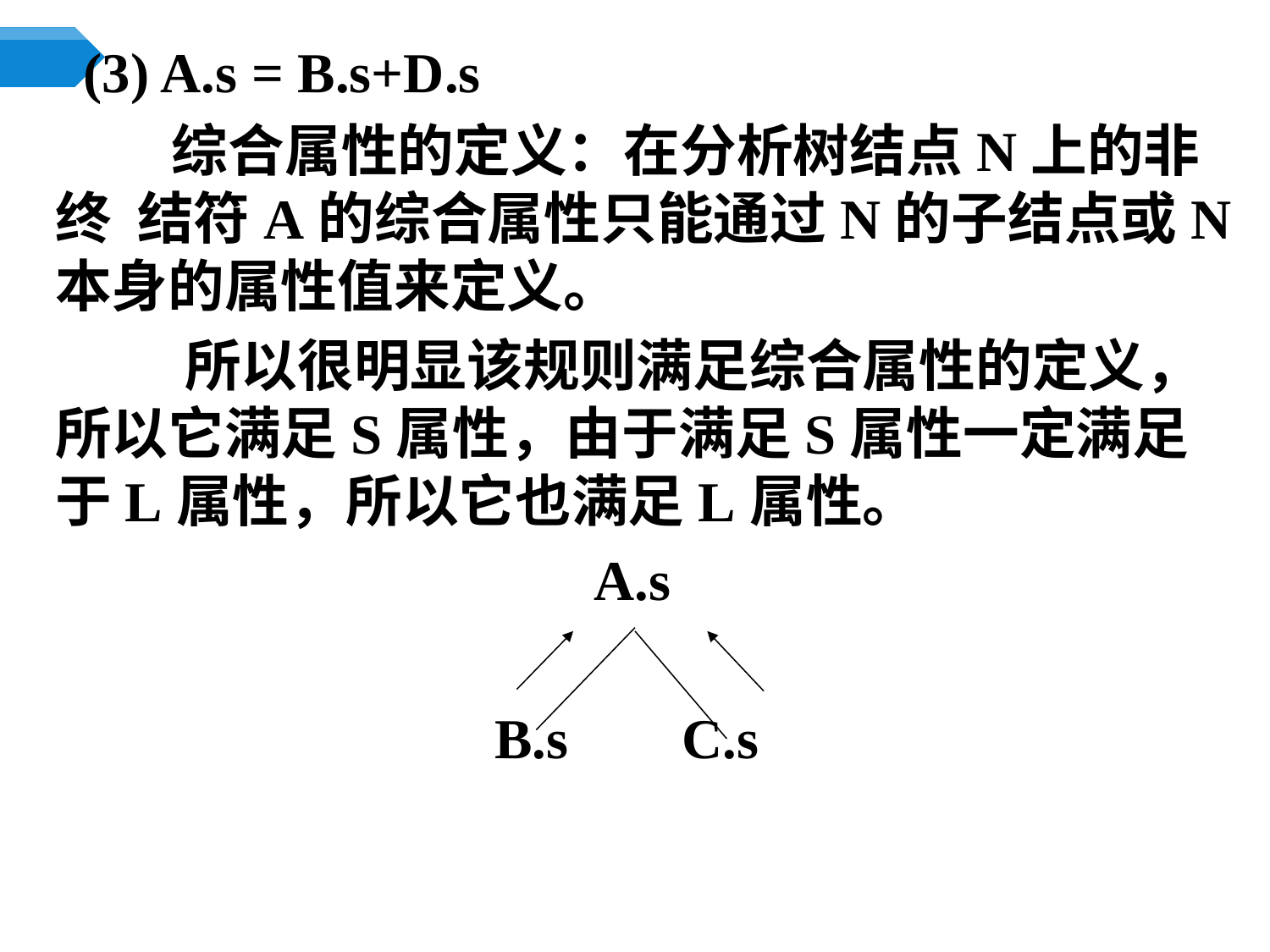

(3) A.s = B.s+D.s
        综合属性的定义：在分析树结点N上的非终  结符A的综合属性只能通过N的子结点或N本身的属性值来定义。
         所以很明显该规则满足综合属性的定义，所以它满足S属性，由于满足S属性一定满足于L属性，所以它也满足L属性。
                                      A.s

                               B.s        C.s